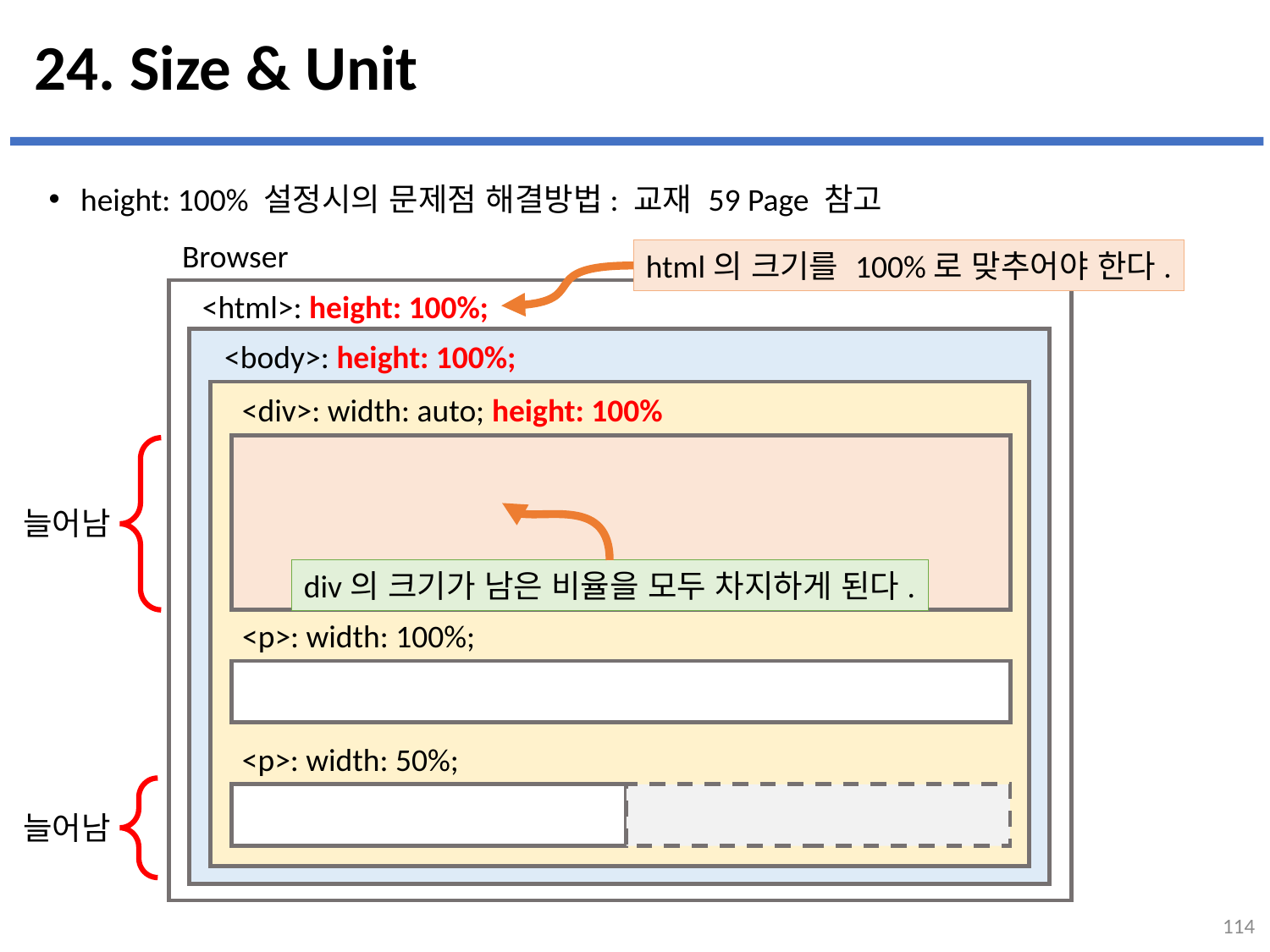

# 24. Size & Unit
height: 100% 설정시의 문제점 해결방법: 교재 59 Page 참고
Browser
html의 크기를 100%로 맞추어야 한다.

<html>: height: 100%;

<body>: height: 100%;

<div>: width: auto; height: 100%

늘어남
div의 크기가 남은 비율을 모두 차지하게 된다.
<p>: width: 100%;

<p>: width: 50%;

늘어남
114